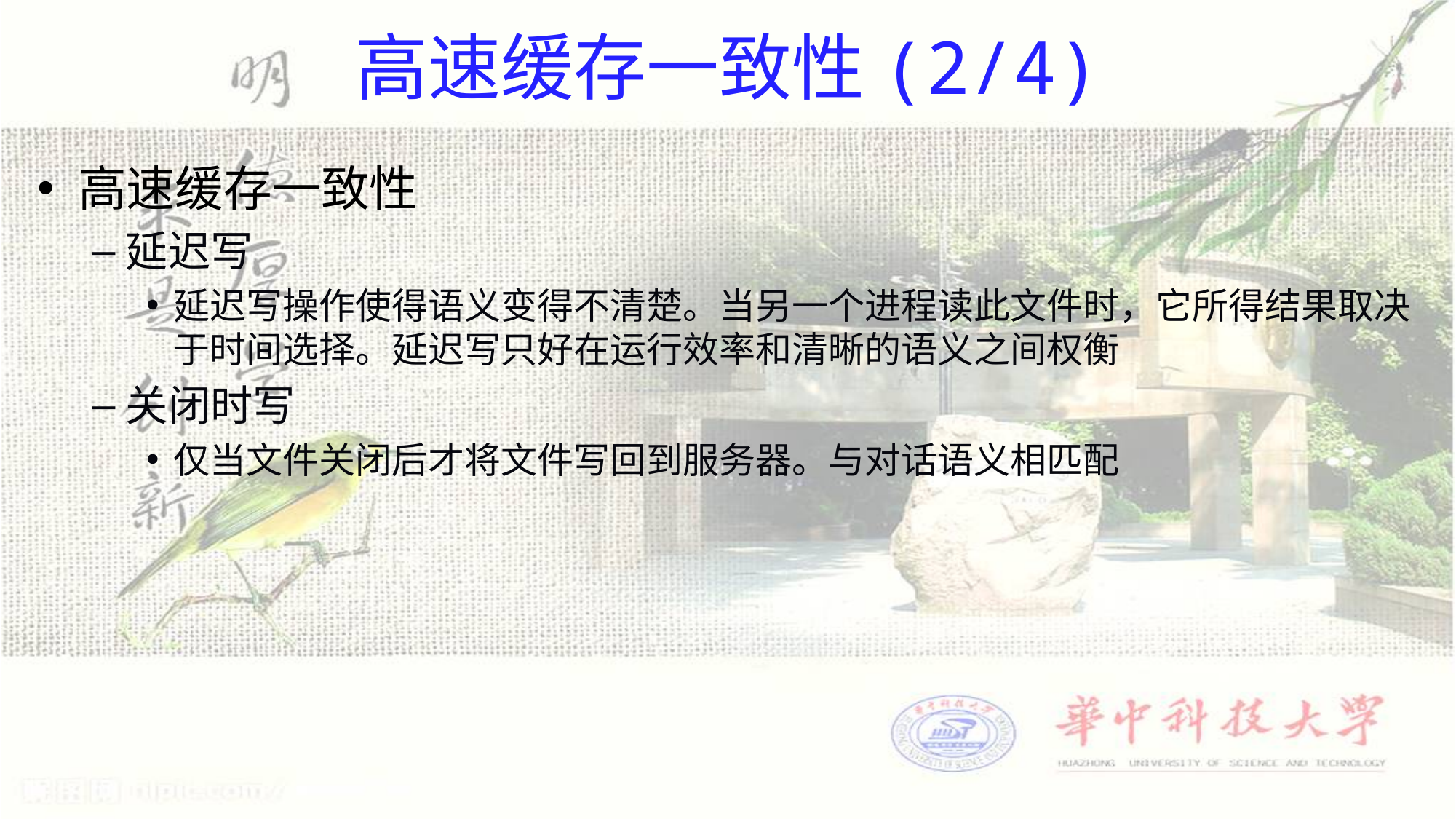

# 高速缓存一致性(2/4)
高速缓存一致性
延迟写
延迟写操作使得语义变得不清楚。当另一个进程读此文件时，它所得结果取决于时间选择。延迟写只好在运行效率和清晰的语义之间权衡
关闭时写
仅当文件关闭后才将文件写回到服务器。与对话语义相匹配